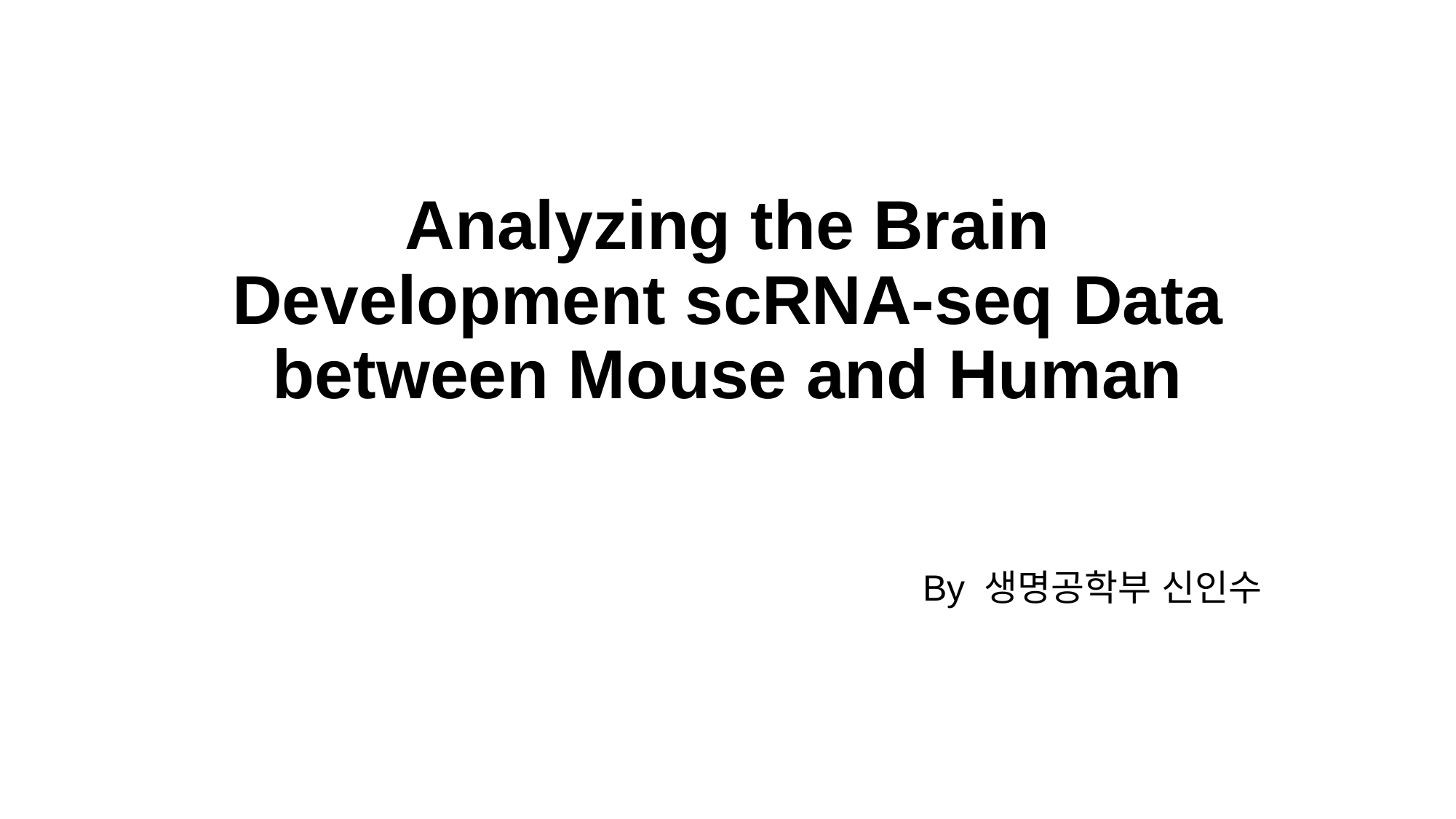

# Analyzing the Brain Development scRNA-seq Data between Mouse and Human

By 생명공학부 신인수